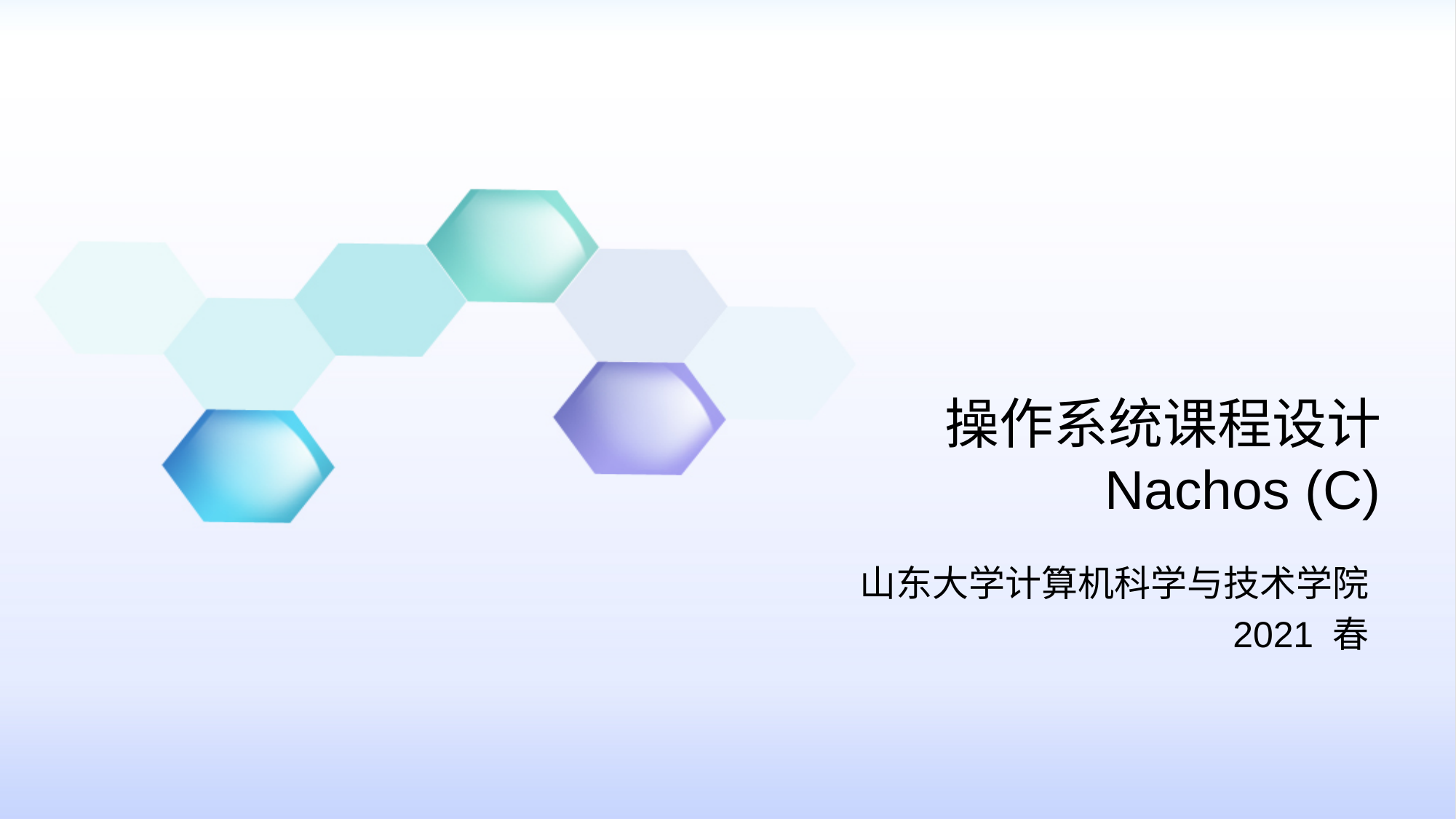

# 操作系统课程设计 Nachos (C)
山东大学计算机科学与技术学院
2021 春